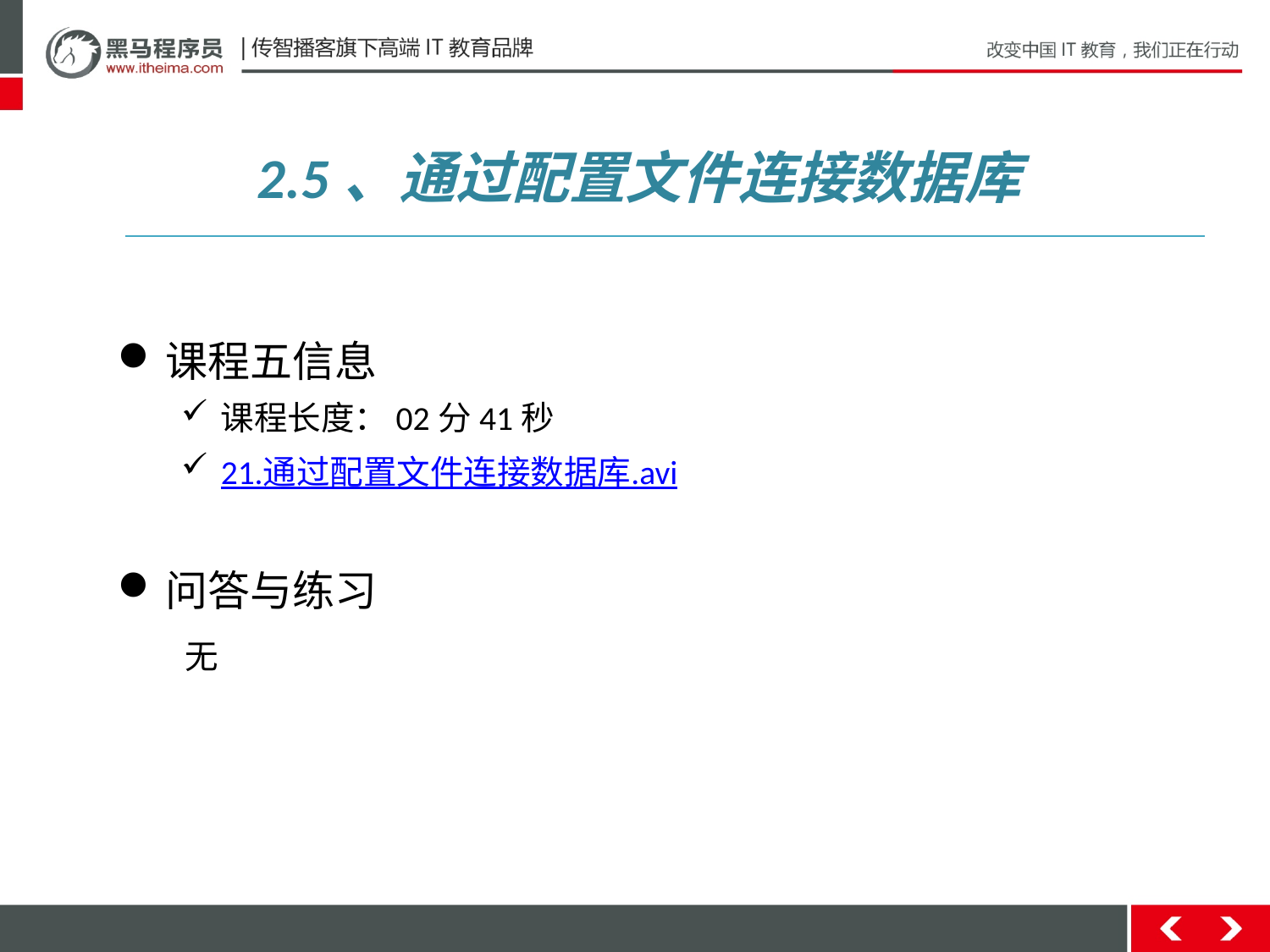

2.5、通过配置文件连接数据库

课程五信息
课程长度：02分41秒
21.通过配置文件连接数据库.avi

问答与练习
      无